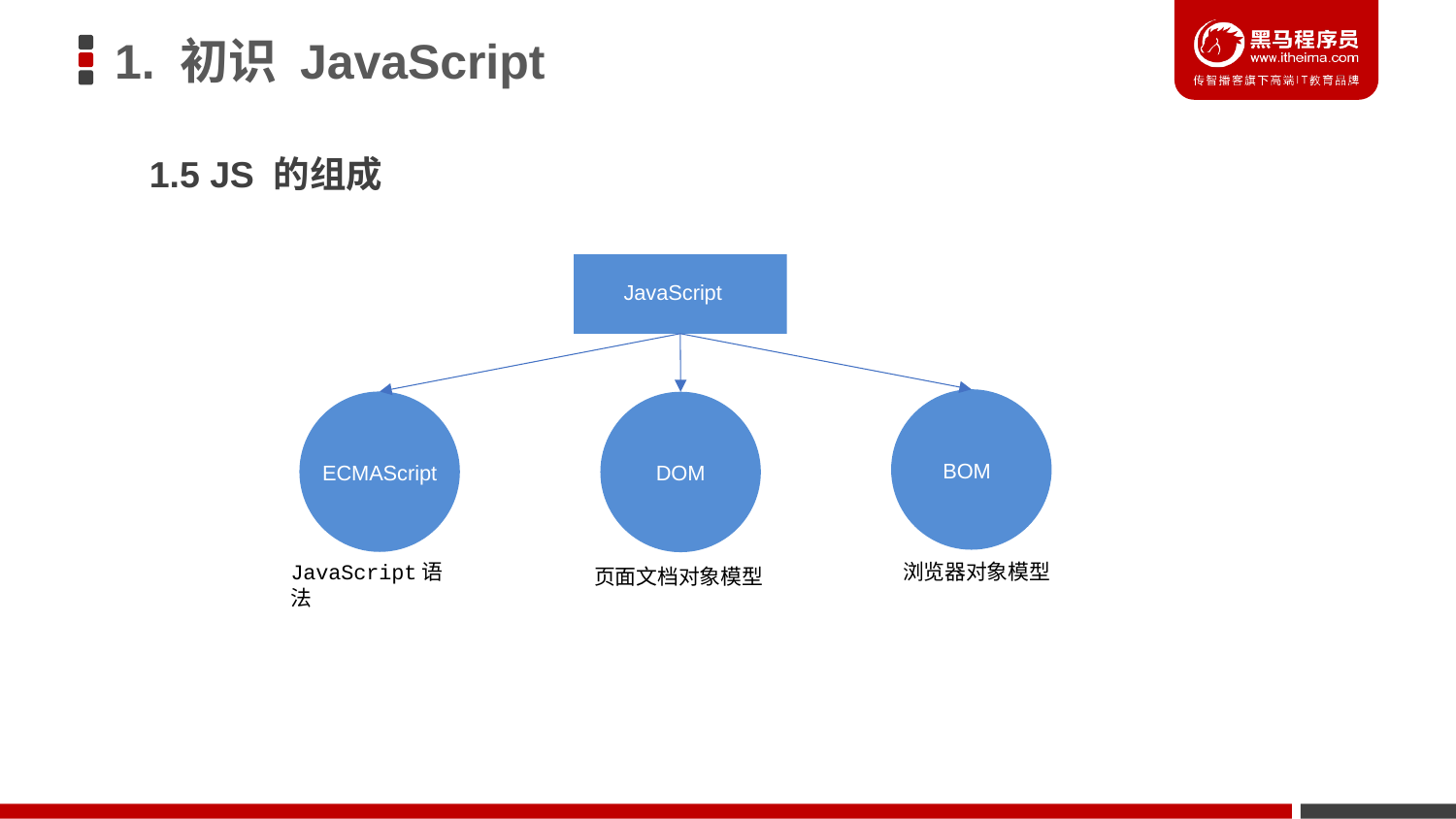

# 1. 初识 JavaScript
1.5 JS 的组成

JavaScript

BOM
浏览器对象模型

ECMAScript
JavaScript语法

DOM
页面文档对象模型